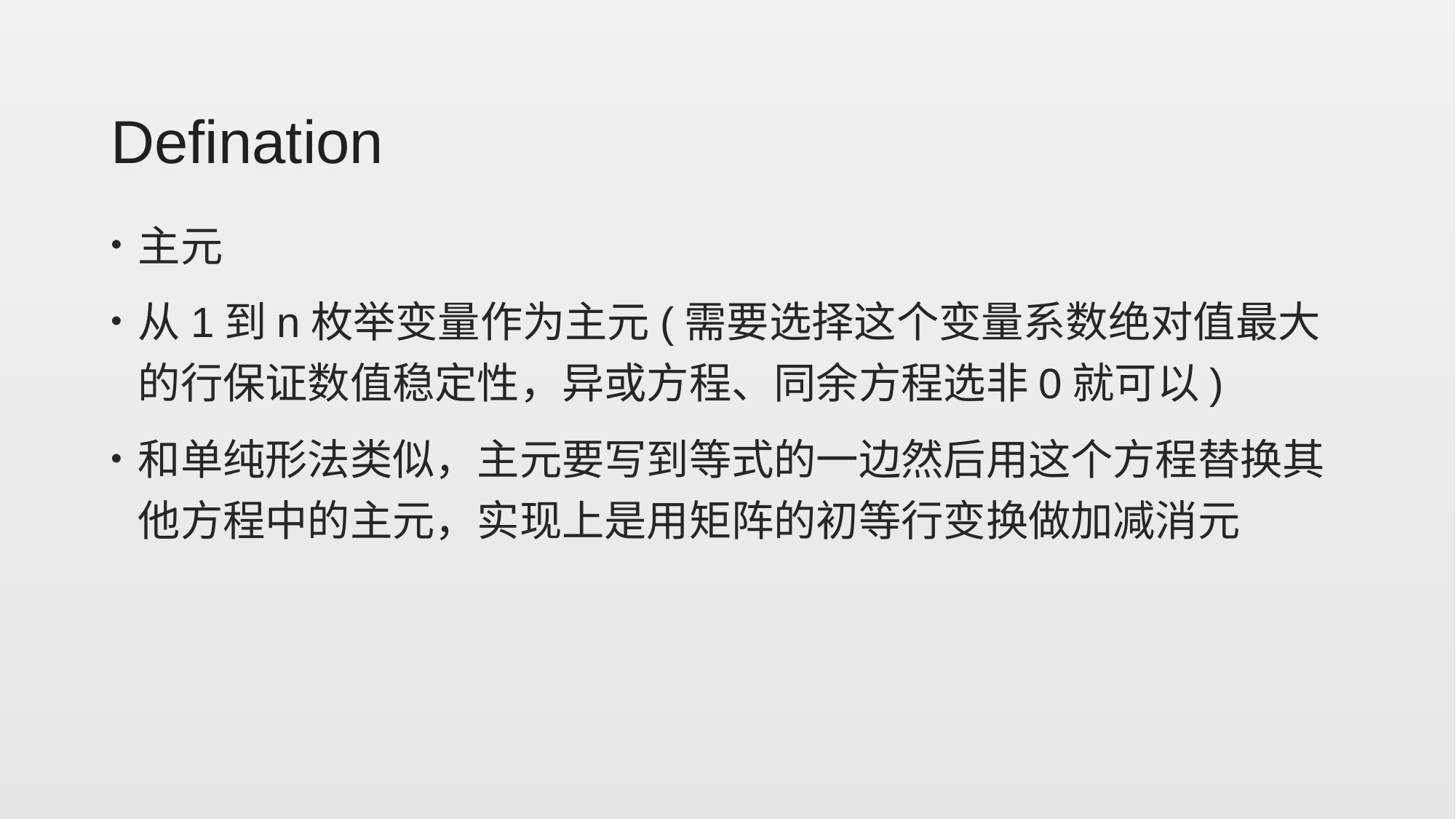

# Defination
主元
从1到n枚举变量作为主元(需要选择这个变量系数绝对值最大的行保证数值稳定性，异或方程、同余方程选非0就可以)
和单纯形法类似，主元要写到等式的一边然后用这个方程替换其他方程中的主元，实现上是用矩阵的初等行变换做加减消元